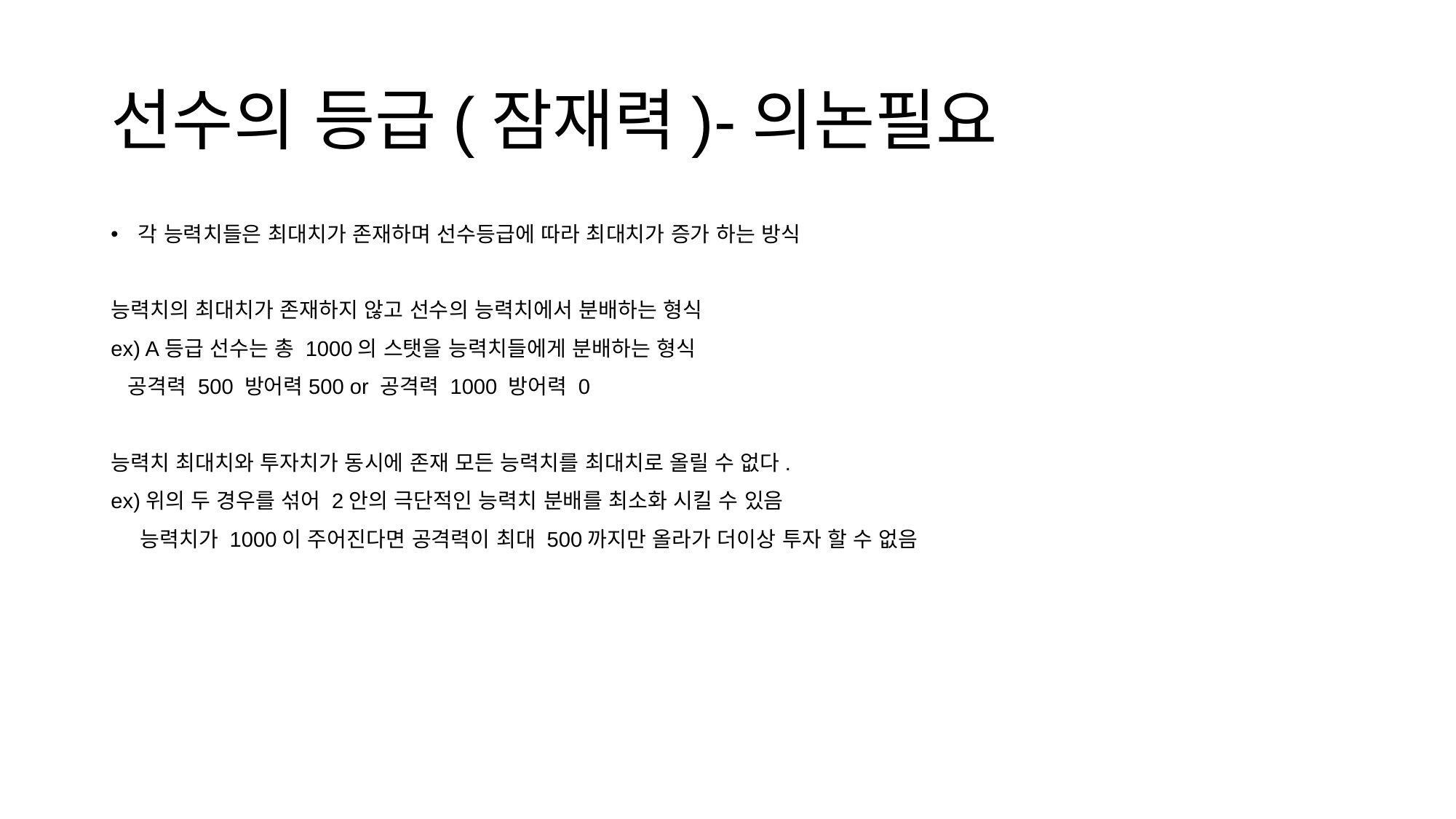

# 선수의 등급(잠재력)-의논필요
각 능력치들은 최대치가 존재하며 선수등급에 따라 최대치가 증가 하는 방식

능력치의 최대치가 존재하지 않고 선수의 능력치에서 분배하는 형식
ex) A등급 선수는 총 1000의 스탯을 능력치들에게 분배하는 형식
  공격력 500 방어력500 or 공격력 1000 방어력 0

능력치 최대치와 투자치가 동시에 존재 모든 능력치를 최대치로 올릴 수 없다.
ex)위의 두 경우를 섞어 2안의 극단적인 능력치 분배를 최소화 시킬 수 있음
    능력치가 1000이 주어진다면 공격력이 최대 500까지만 올라가 더이상 투자 할 수 없음